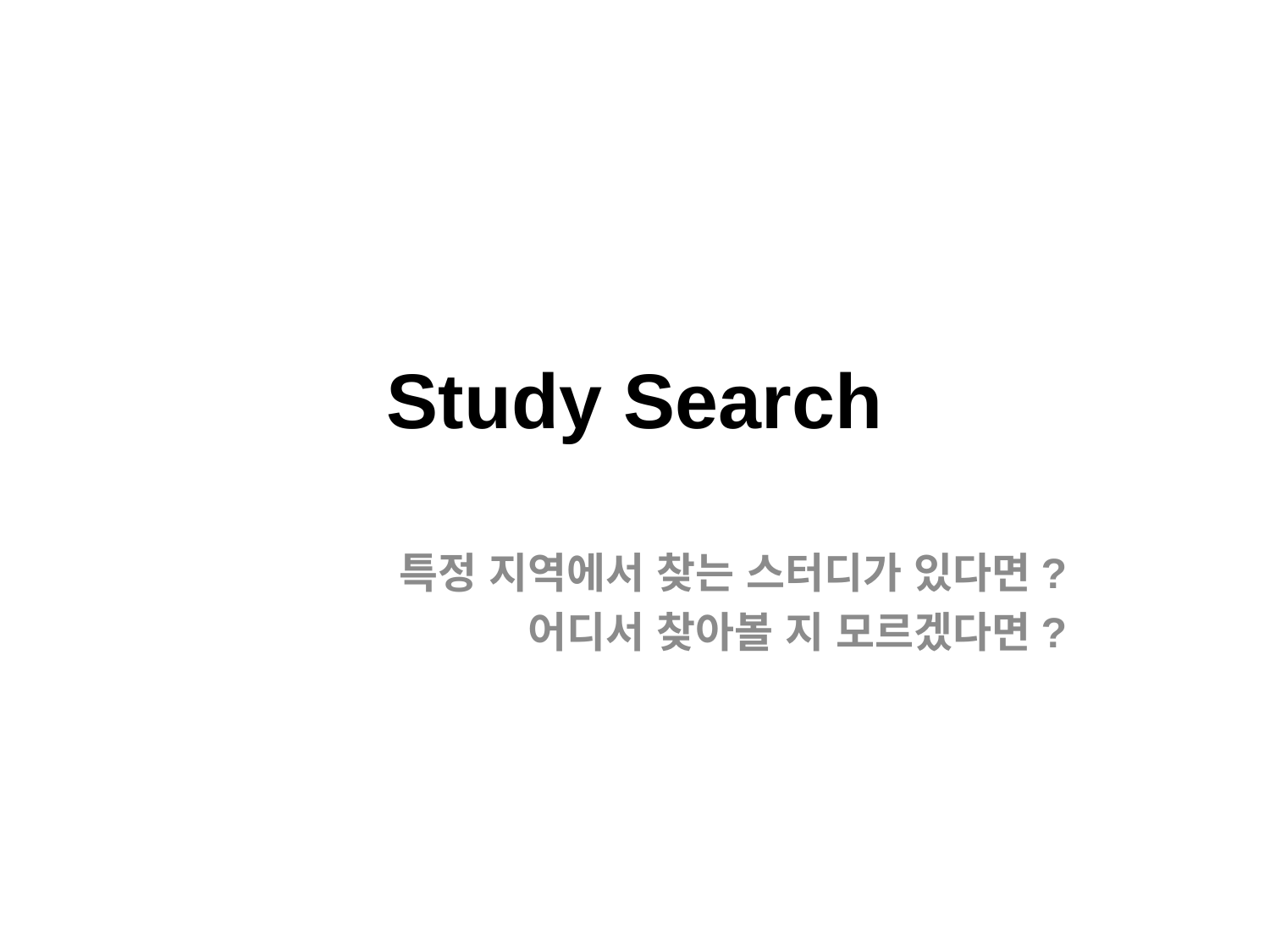

# Study Search
특정 지역에서 찾는 스터디가 있다면?
어디서 찾아볼 지 모르겠다면?